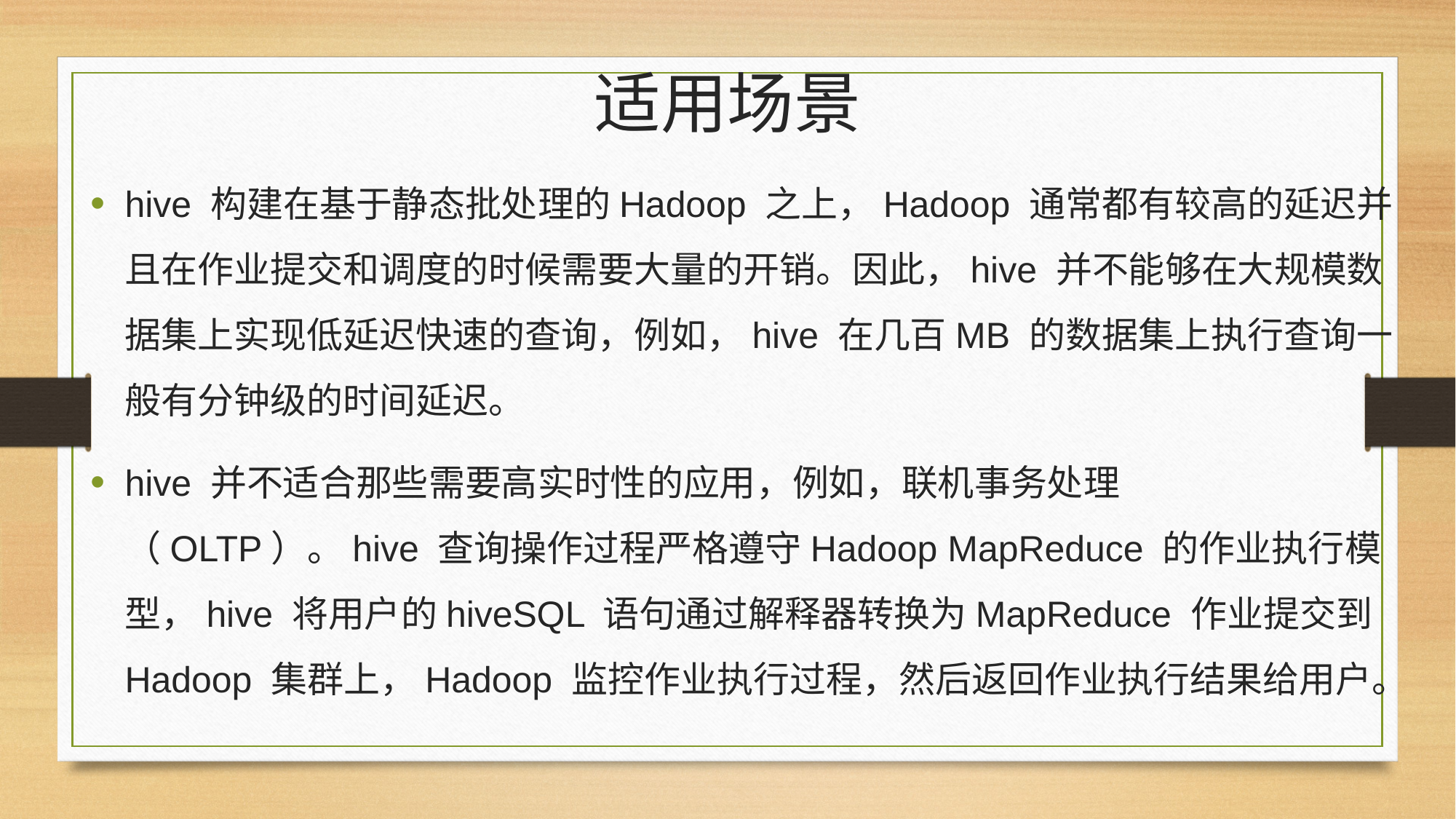

# 适用场景
hive 构建在基于静态批处理的Hadoop 之上，Hadoop 通常都有较高的延迟并且在作业提交和调度的时候需要大量的开销。因此，hive 并不能够在大规模数据集上实现低延迟快速的查询，例如，hive 在几百MB 的数据集上执行查询一般有分钟级的时间延迟。
hive 并不适合那些需要高实时性的应用，例如，联机事务处理（OLTP）。hive 查询操作过程严格遵守Hadoop MapReduce 的作业执行模型，hive 将用户的hiveSQL 语句通过解释器转换为MapReduce 作业提交到Hadoop 集群上，Hadoop 监控作业执行过程，然后返回作业执行结果给用户。